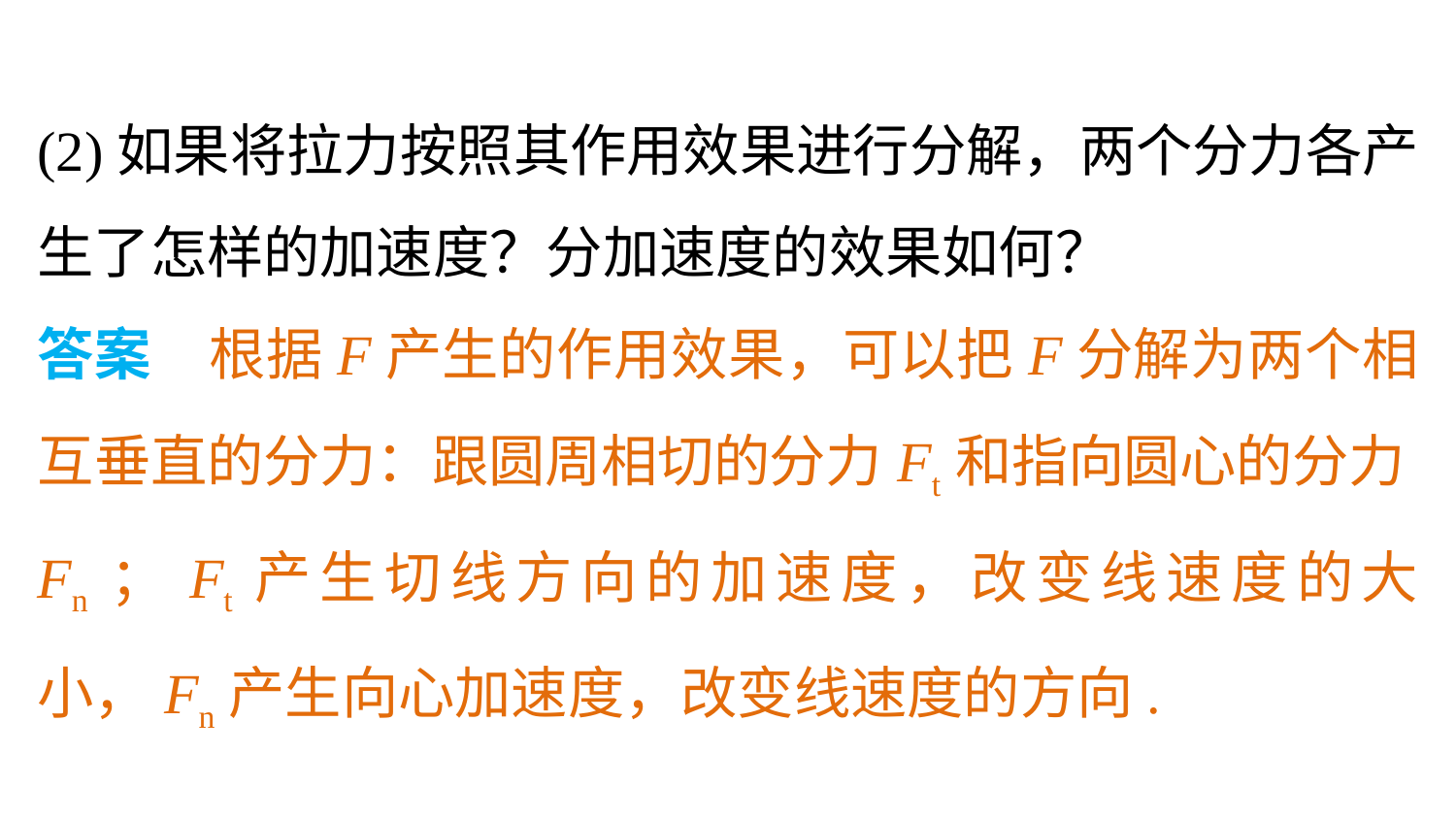

(2)如果将拉力按照其作用效果进行分解，两个分力各产生了怎样的加速度？分加速度的效果如何？
答案　根据F产生的作用效果，可以把F分解为两个相互垂直的分力：跟圆周相切的分力Ft和指向圆心的分力Fn；Ft产生切线方向的加速度，改变线速度的大小，Fn产生向心加速度，改变线速度的方向.